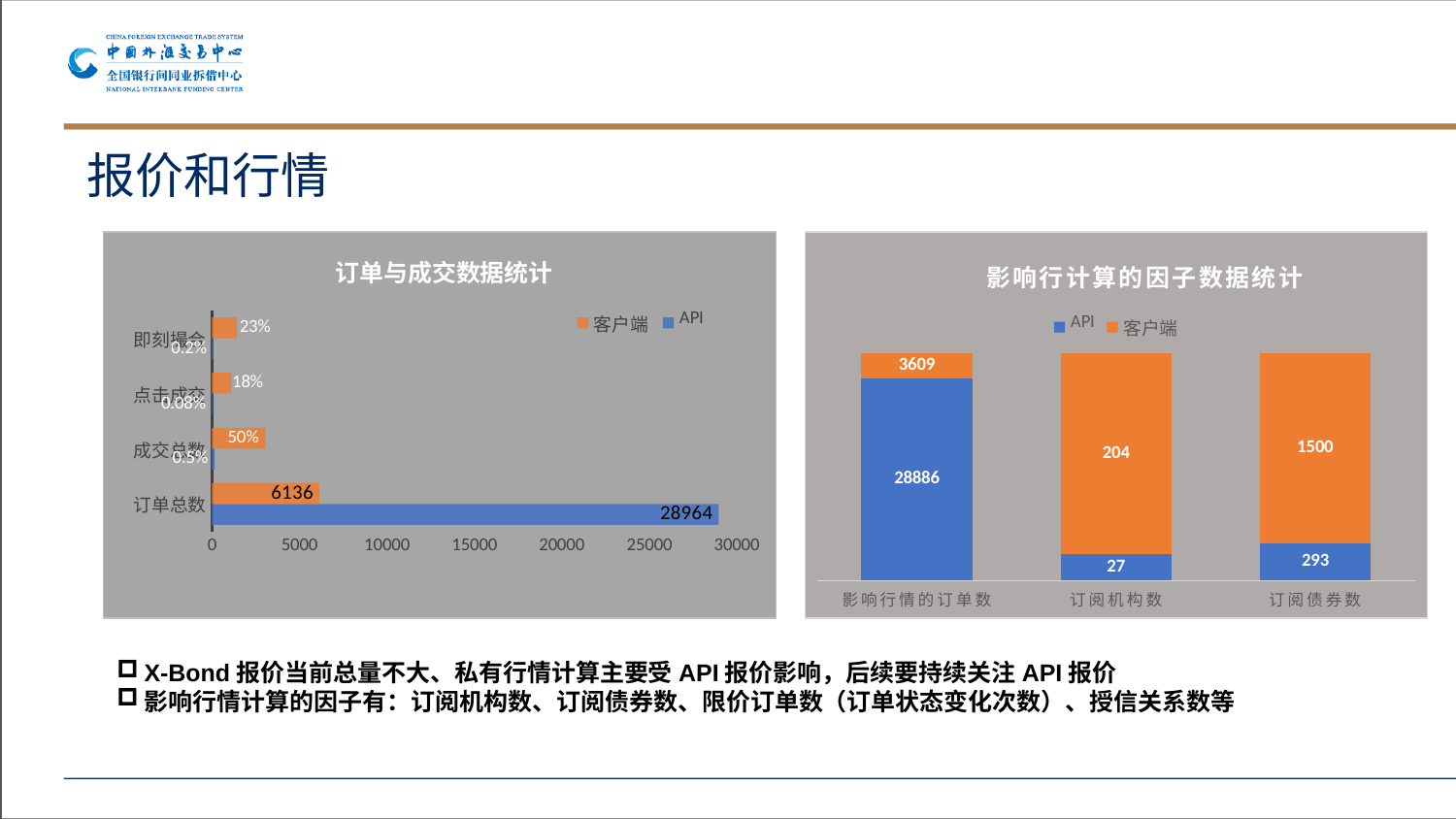

# 报价和行情

### Chart: 订单与成交数据统计

| Category | API | 客户端 |
|---|---|---|
| 订单总数 | 28964.0 | 6136.0 |
| 成交总数 | 148.0 | 3042.0 |
| 点击成交 | 23.0 | 1100.0 |
| 即刻撮合 | 78.0 | 1427.0 |

### Chart: 影响行计算的因子数据统计

| Category | API | 客户端 |
|---|---|---|
| 影响行情的订单数 | 28886.0 | 3609.0 |
| 订阅机构数 | 27.0 | 204.0 |
| 订阅债券数 | 293.0 | 1500.0 |
X-Bond报价当前总量不大、私有行情计算主要受API报价影响，后续要持续关注API报价
影响行情计算的因子有：订阅机构数、订阅债券数、限价订单数（订单状态变化次数）、授信关系数等